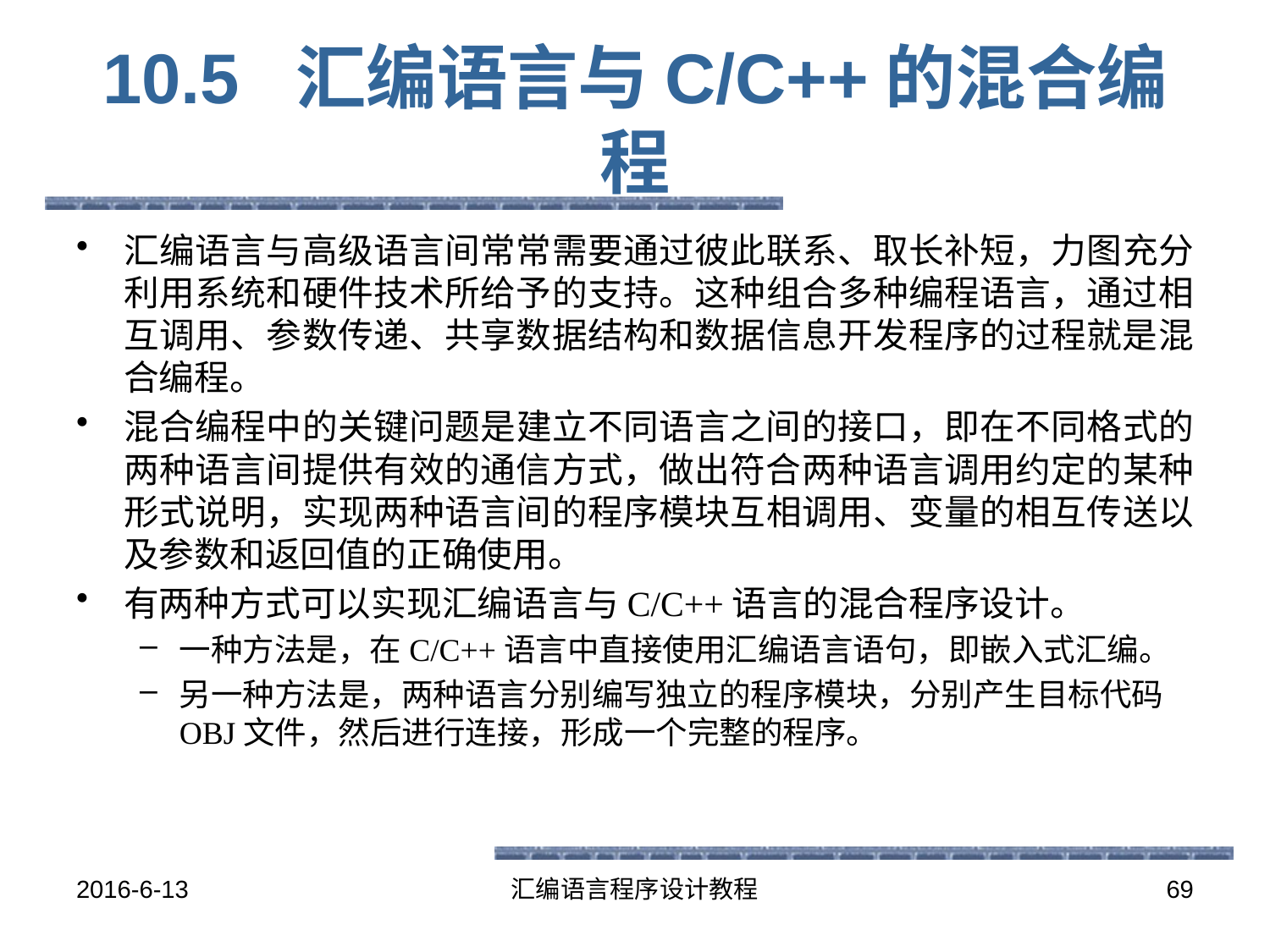

# 10.5  汇编语言与C/C++的混合编程
汇编语言与高级语言间常常需要通过彼此联系、取长补短，力图充分利用系统和硬件技术所给予的支持。这种组合多种编程语言，通过相互调用、参数传递、共享数据结构和数据信息开发程序的过程就是混合编程。
混合编程中的关键问题是建立不同语言之间的接口，即在不同格式的两种语言间提供有效的通信方式，做出符合两种语言调用约定的某种形式说明，实现两种语言间的程序模块互相调用、变量的相互传送以及参数和返回值的正确使用。
有两种方式可以实现汇编语言与C/C++语言的混合程序设计。
一种方法是，在C/C++语言中直接使用汇编语言语句，即嵌入式汇编。
另一种方法是，两种语言分别编写独立的程序模块，分别产生目标代码OBJ文件，然后进行连接，形成一个完整的程序。
2016-6-13
汇编语言程序设计教程
69